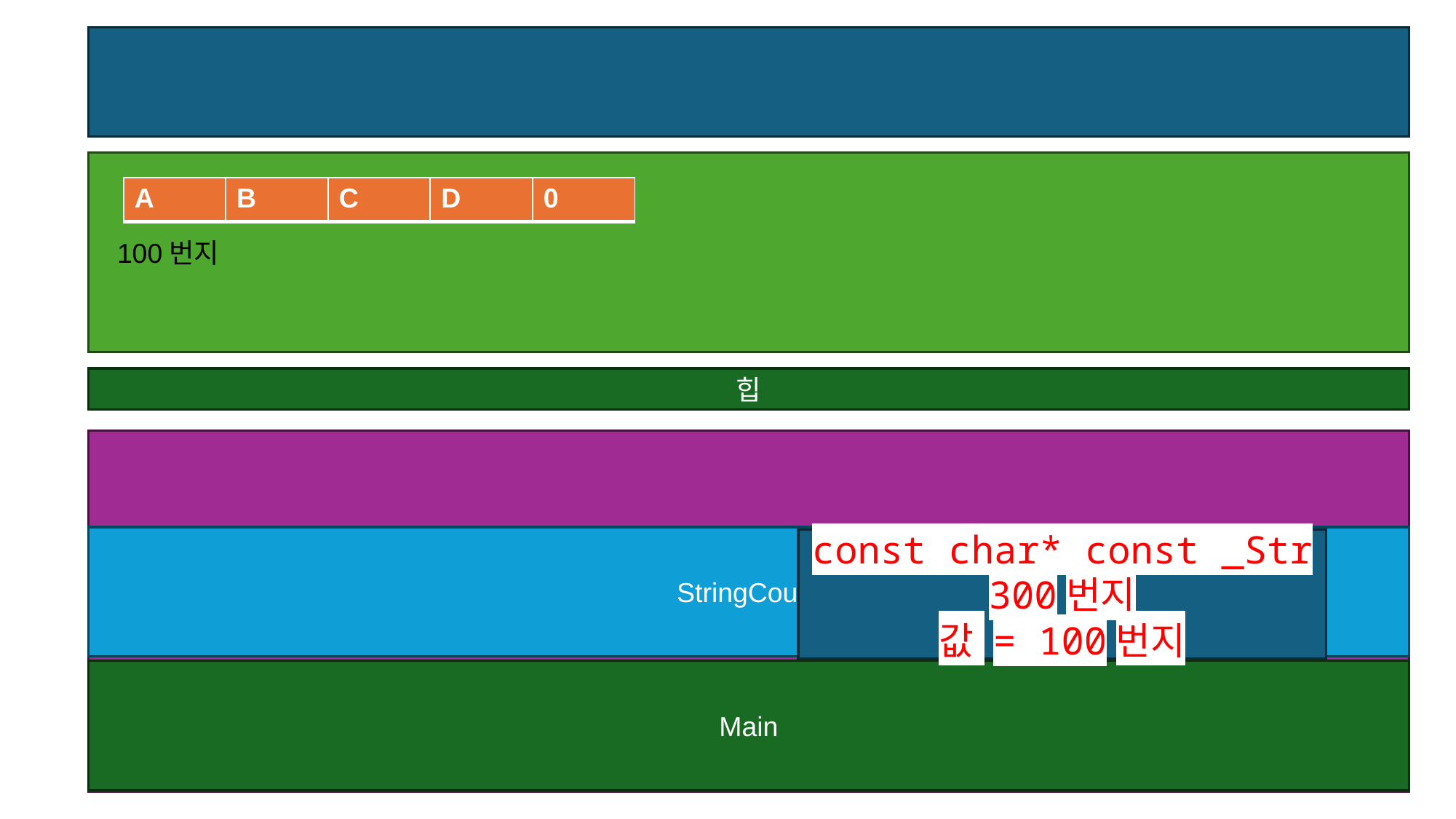

| A | B | C | D | 0 |
| --- | --- | --- | --- | --- |
100번지
힙
스택
StringCount
const char* const _Str
300번지
값 = 100번지
Main